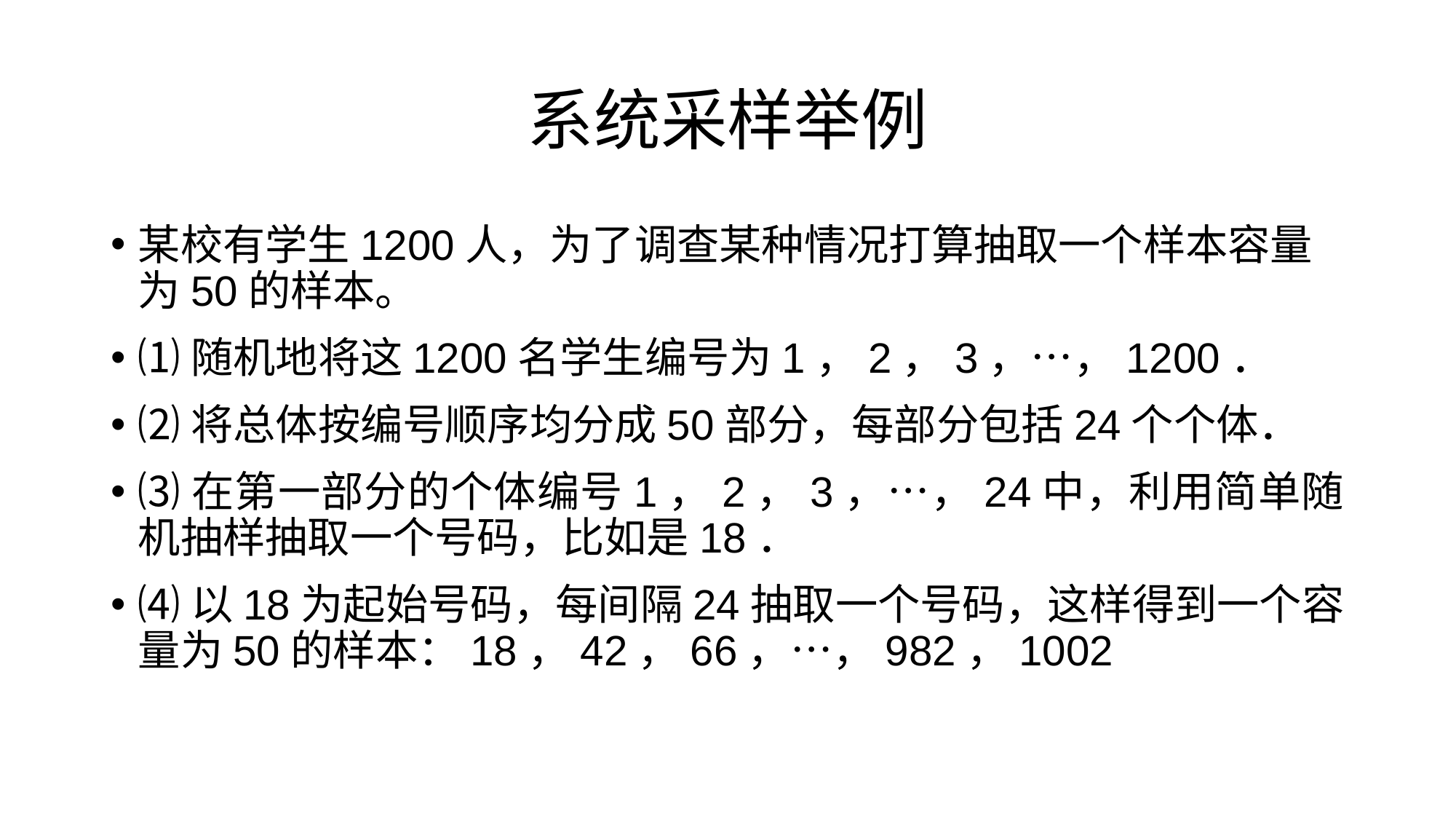

# 系统采样举例
某校有学生1200人，为了调查某种情况打算抽取一个样本容量为50的样本。
⑴随机地将这1200名学生编号为1，2，3，…，1200．
⑵将总体按编号顺序均分成50部分，每部分包括24个个体．
⑶在第一部分的个体编号1，2，3，…，24中，利用简单随机抽样抽取一个号码，比如是18．
⑷以18为起始号码，每间隔24抽取一个号码，这样得到一个容量为50的样本：18，42，66，…，982，1002